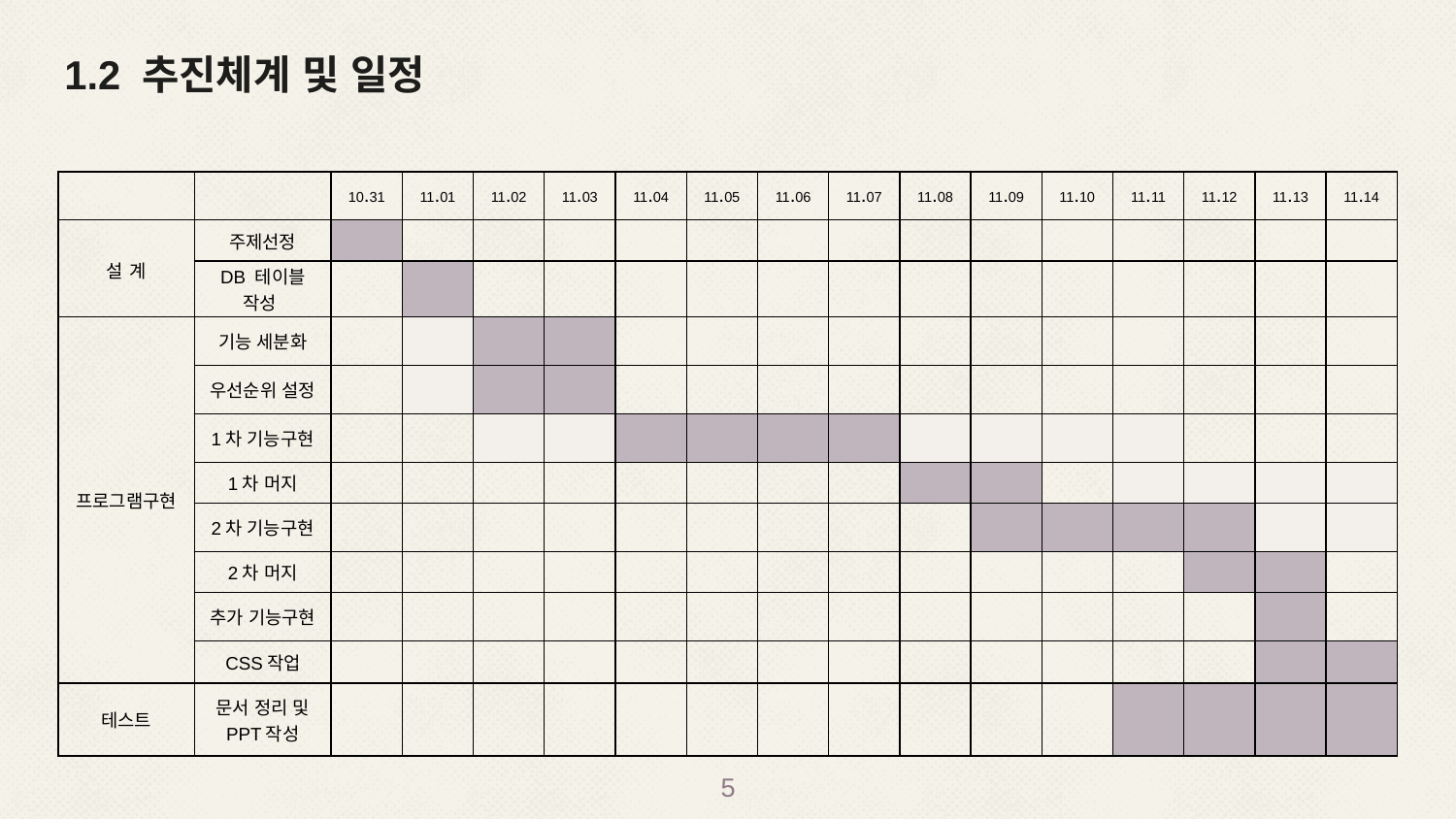

1.2 추진체계 및 일정
|  |  | 10.31 | 11.01 | 11.02 | 11.03 | 11.04 | 11.05 | 11.06 | 11.07 | 11.08 | 11.09 | 11.10 | 11.11 | 11.12 | 11.13 | 11.14 |
| --- | --- | --- | --- | --- | --- | --- | --- | --- | --- | --- | --- | --- | --- | --- | --- | --- |
| 설 계 | 주제선정 |  |  |  |  |  |  |  |  |  |  |  |  |  |  |  |
|  | DB 테이블 작성 |  |  |  |  |  |  |  |  |  |  |  |  |  |  |  |
| 프로그램구현 | 기능 세분화 |  |  |  |  |  |  |  |  |  |  |  |  |  |  |  |
|  | 우선순위 설정 |  |  |  |  |  |  |  |  |  |  |  |  |  |  |  |
|  | 1차 기능구현 |  |  |  |  |  |  |  |  |  |  |  |  |  |  |  |
|  | 1차 머지 |  |  |  |  |  |  |  |  |  |  |  |  |  |  |  |
|  | 2차 기능구현 |  |  |  |  |  |  |  |  |  |  |  |  |  |  |  |
|  | 2차 머지 |  |  |  |  |  |  |  |  |  |  |  |  |  |  |  |
|  | 추가 기능구현 |  |  |  |  |  |  |  |  |  |  |  |  |  |  |  |
|  | CSS작업 |  |  |  |  |  |  |  |  |  |  |  |  |  |  |  |
| 테스트 | 문서 정리 및 PPT작성 |  |  |  |  |  |  |  |  |  |  |  |  |  |  |  |
5